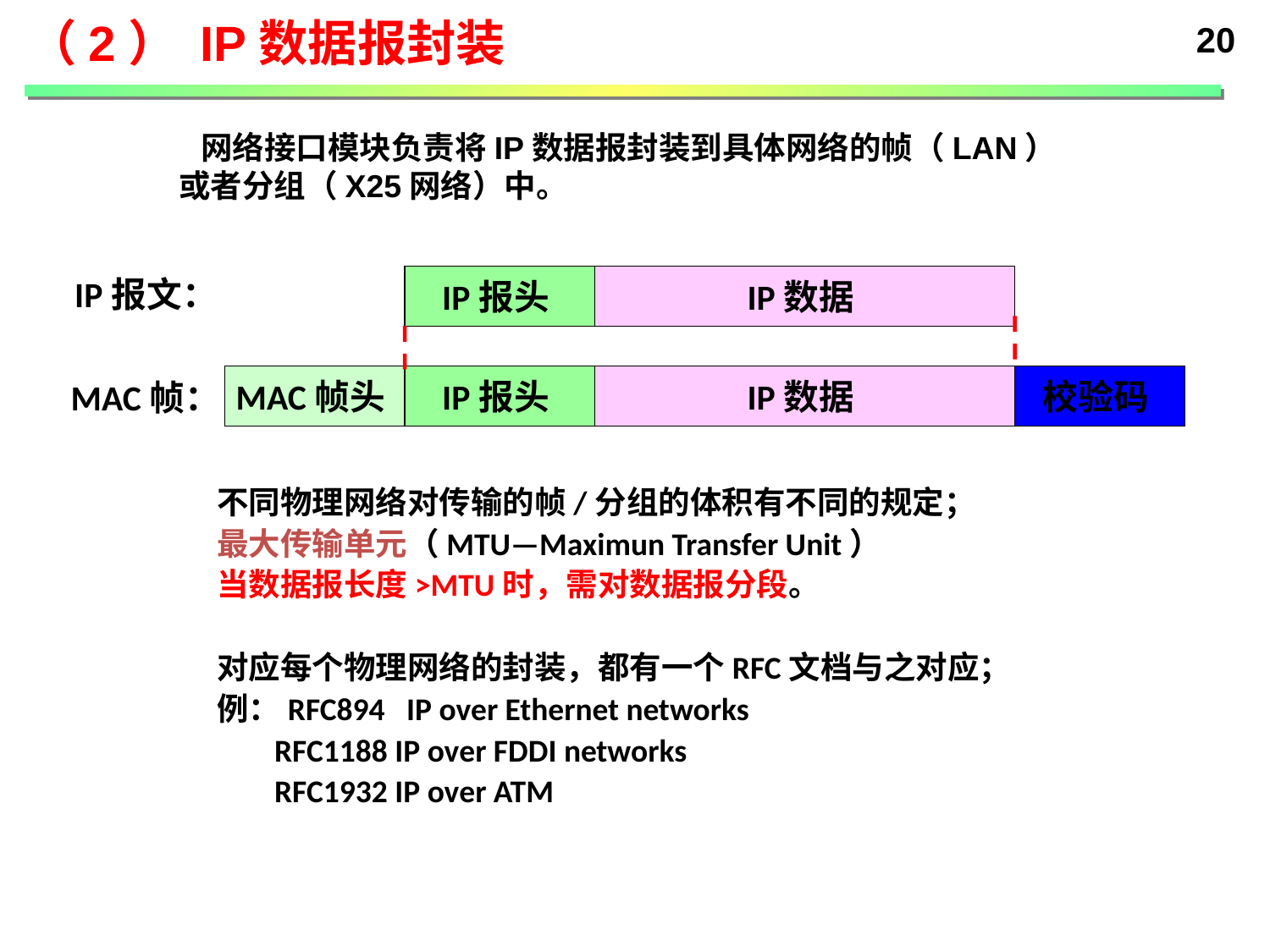

（2） IP数据报封装
20

  网络接口模块负责将IP数据报封装到具体网络的帧（LAN）
或者分组（X25网络）中。
IP报文：
IP报头
IP数据

MAC帧头
IP报头
IP数据
校验码
MAC帧：
不同物理网络对传输的帧/分组的体积有不同的规定；
最大传输单元（MTU—Maximun Transfer Unit）
当数据报长度>MTU时，需对数据报分段。

对应每个物理网络的封装，都有一个RFC文档与之对应；
例：RFC894   IP over Ethernet networks
        RFC1188 IP over FDDI networks
        RFC1932 IP over ATM